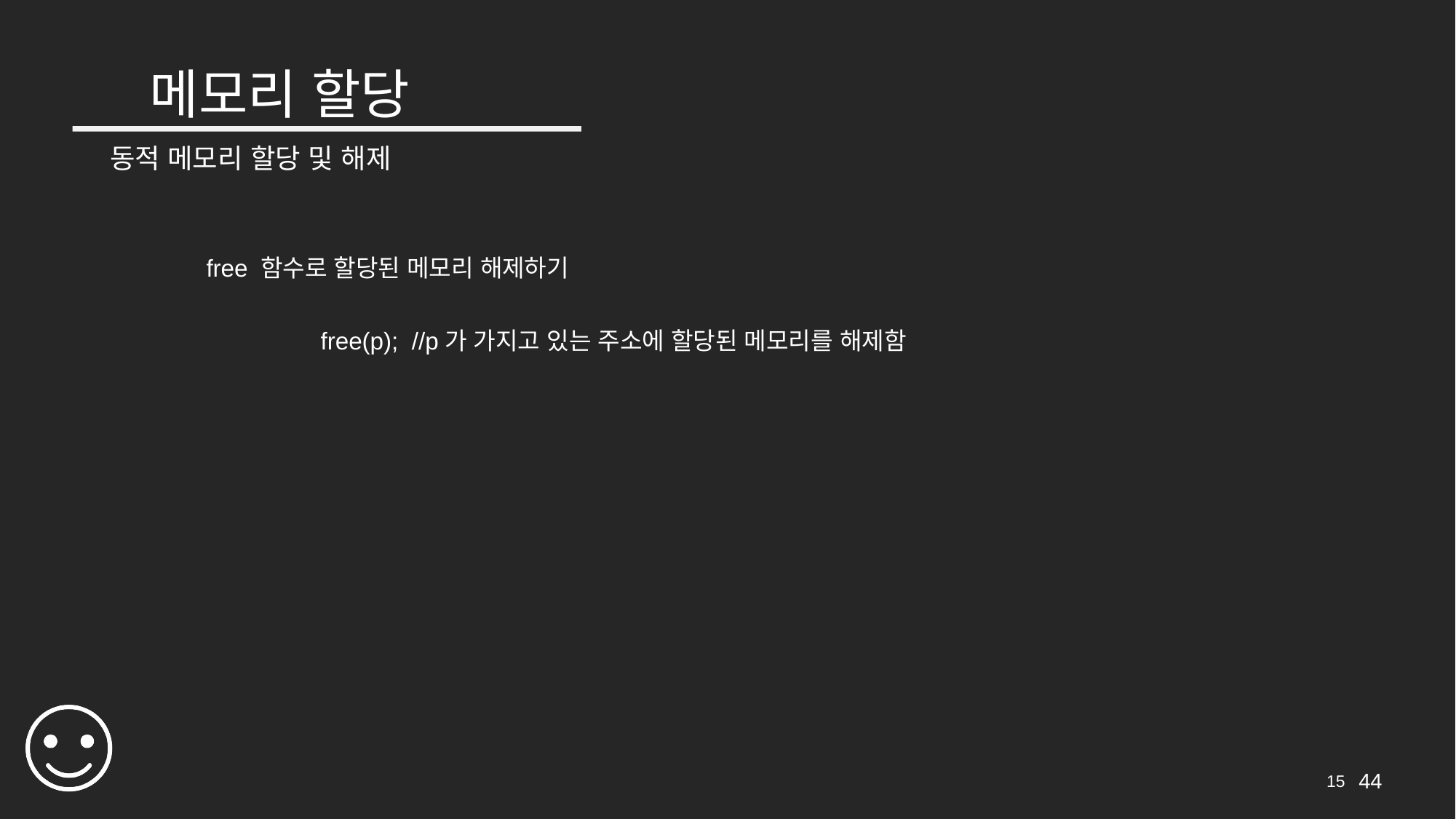

# 메모리 할당

동적 메모리 할당 및 해제
free 함수로 할당된 메모리 해제하기
free(p);  //p가 가지고 있는 주소에 할당된 메모리를 해제함
15